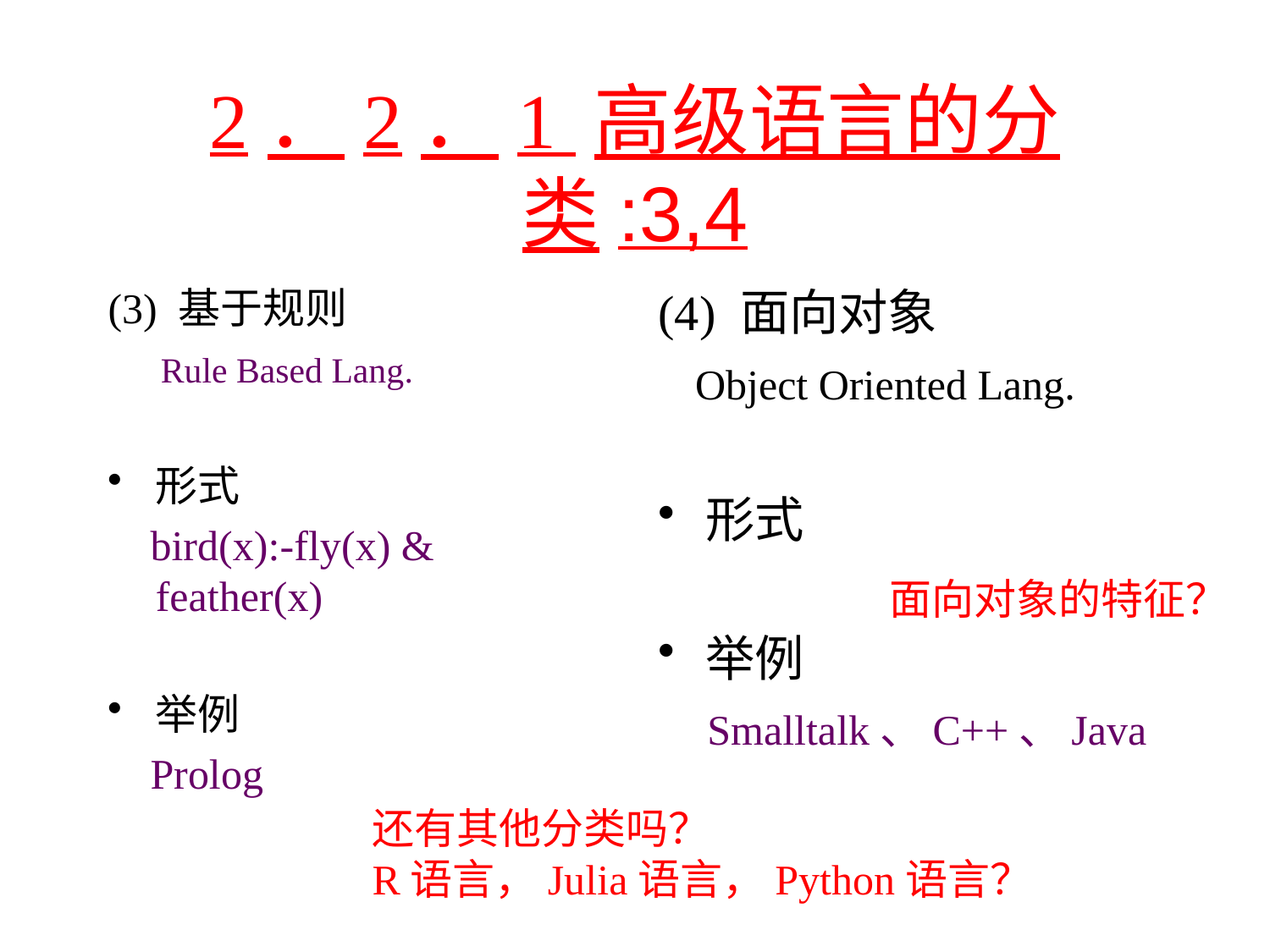

# 2．2．1 高级语言的分类:3,4
(3) 基于规则
     Rule Based Lang.

形式
    bird(x):-fly(x) & feather(x)

举例
    Prolog
(4) 面向对象
   Object Oriented Lang.

形式

举例
    Smalltalk、C++、Java
面向对象的特征？
还有其他分类吗？
R语言，Julia语言，Python语言？